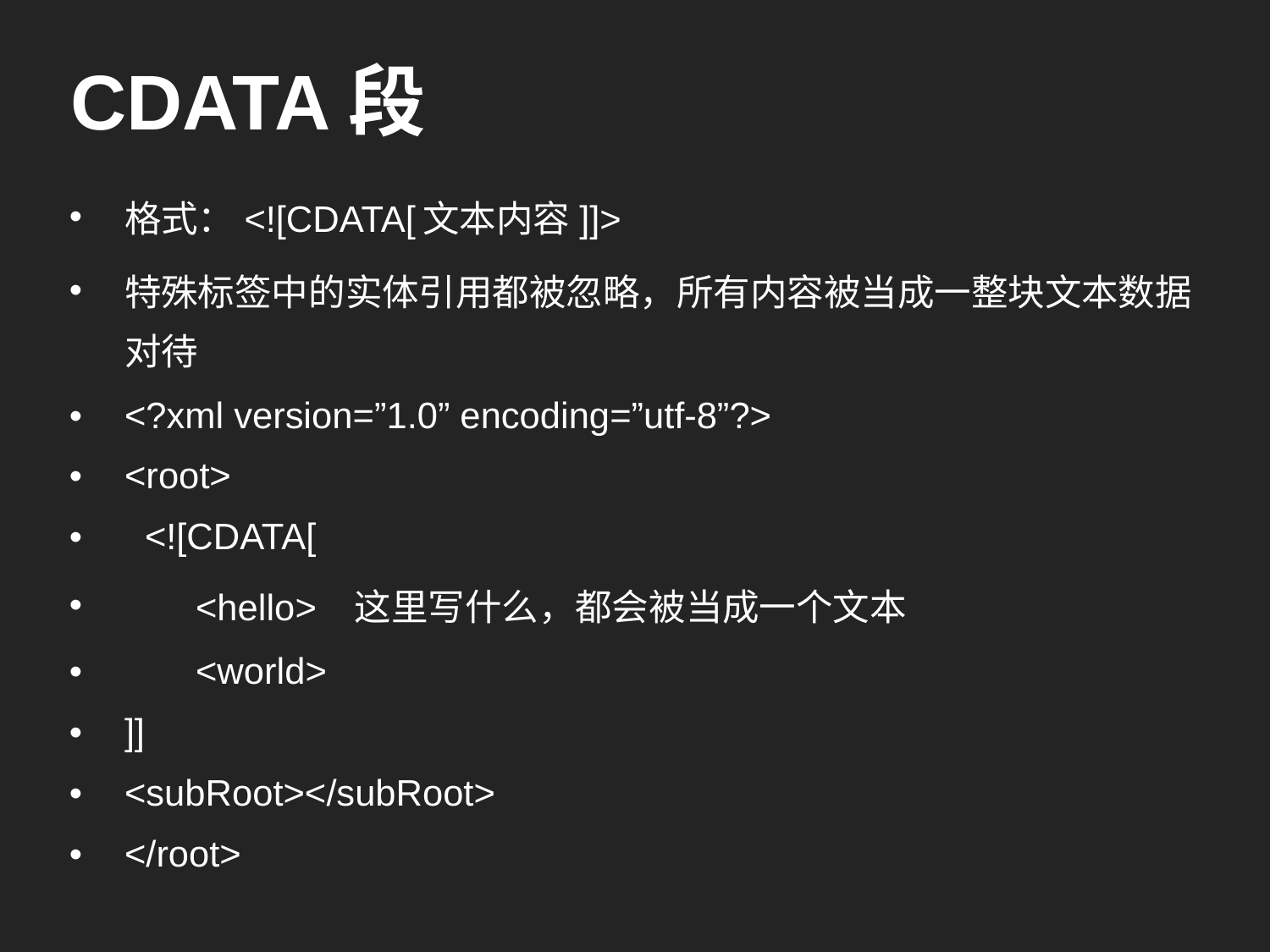

# CDATA段
格式：<![CDATA[文本内容]]>
特殊标签中的实体引用都被忽略，所有内容被当成一整块文本数据对待
<?xml version=”1.0” encoding=”utf-8”?>
<root>
  <![CDATA[
       <hello>   这里写什么，都会被当成一个文本
       <world>
]]
<subRoot></subRoot>
</root>